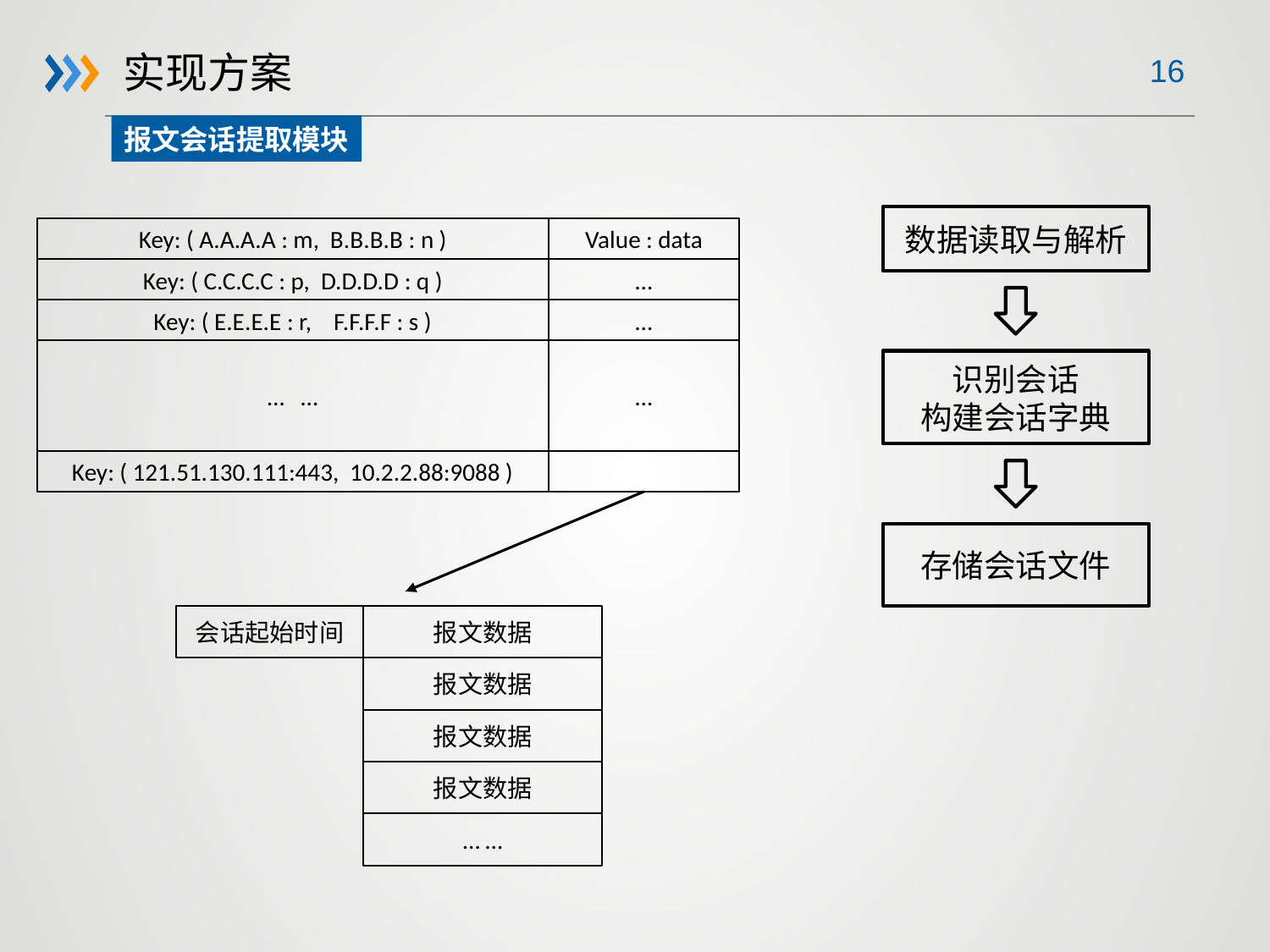

实现方案
报文会话提取模块
数据读取与解析
Key: ( A.A.A.A : m,  B.B.B.B : n )
Value : data
Key: ( C.C.C.C : p,  D.D.D.D : q )
…
Key: ( E.E.E.E : r,    F.F.F.F : s )
…
…   …
…
Key: ( 121.51.130.111:443,  10.2.2.88:9088 )

会话起始时间
报文数据
报文数据
报文数据
报文数据
… …

识别会话
构建会话字典

存储会话文件